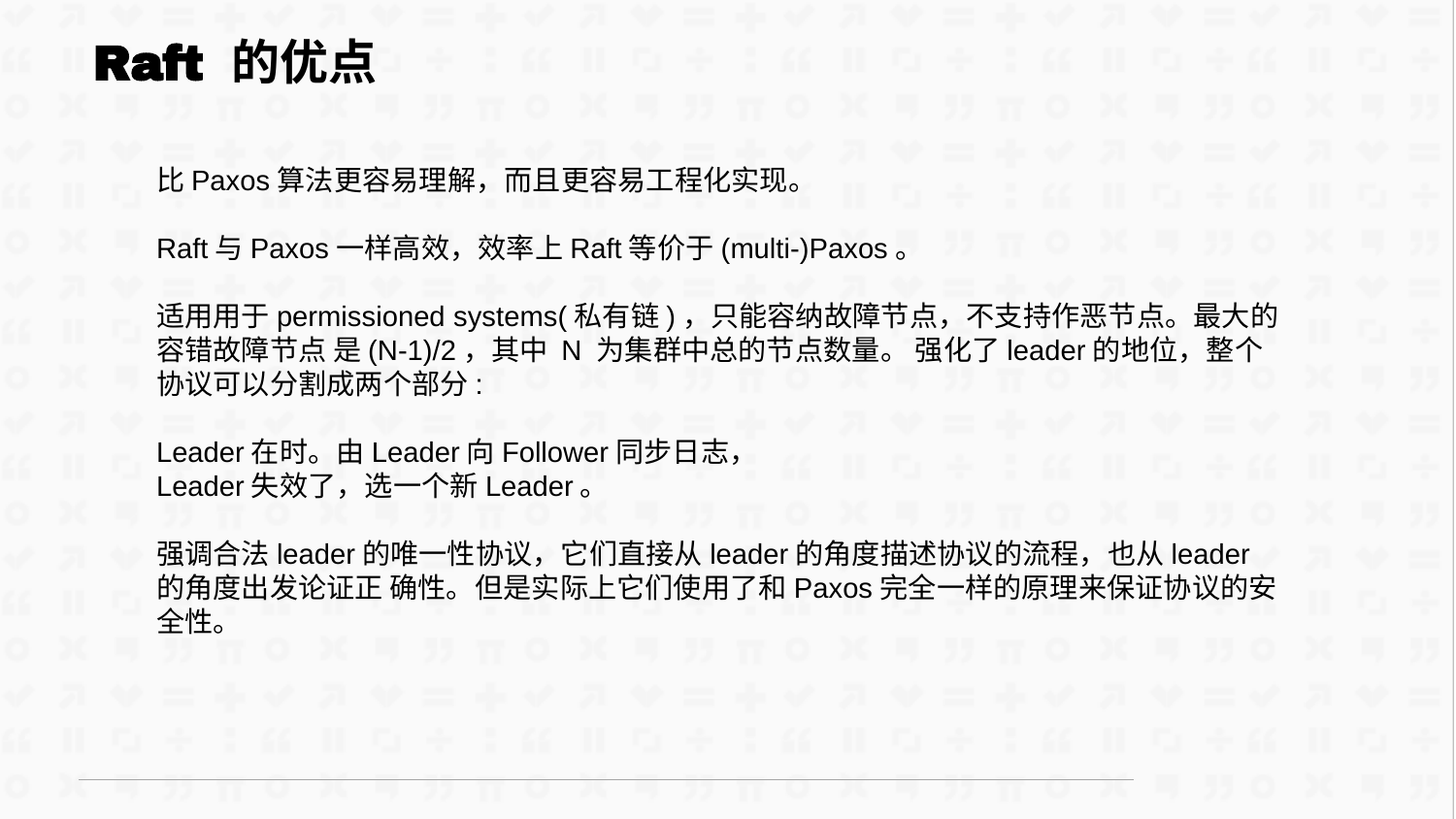

# Raft 的优点
比Paxos算法更容易理解，⽽且更容易工程化实现。

Raft与Paxos一样高效，效率上Raft等价于(multi-)Paxos。

适⽤用于permissioned systems(私有链)，只能容纳故障节点，不⽀持作恶节点。最⼤的容错故障节点 是(N-1)/2，其中 N 为集群中总的节点数量。 强化了leader的地位，整个协议可以分割成两个部分:

Leader在时。由Leader向Follower同步⽇志，
Leader失效了，选一个新Leader。

强调合法leader的唯一性协议，它们直接从leader的⻆度描述协议的流程，也从leader的角度出发论证正 确性。但是实际上它们使用了和Paxos完全⼀样的原理来保证协议的安全性。